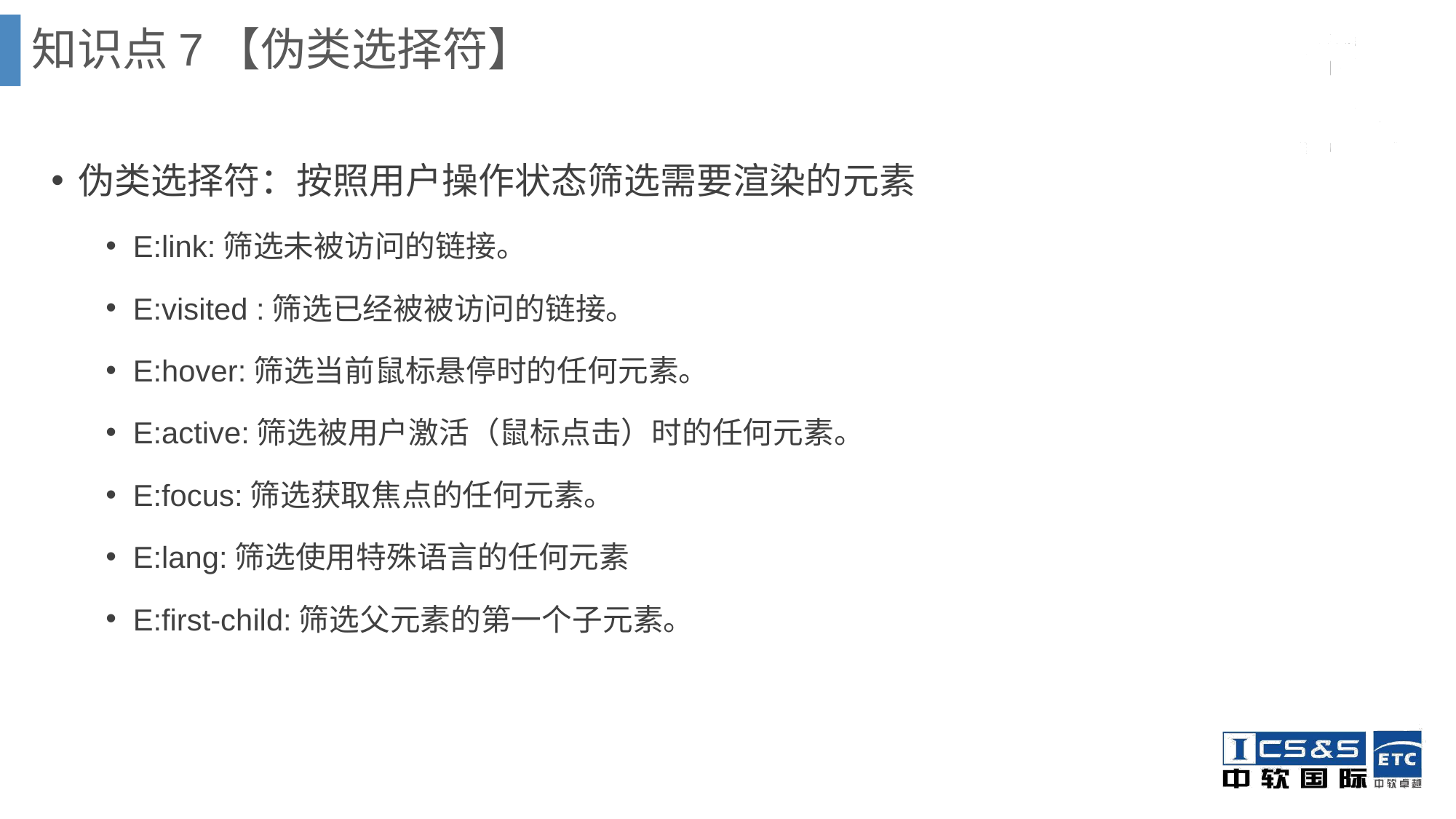

知识点7【伪类选择符】
伪类选择符：按照用户操作状态筛选需要渲染的元素
E:link:筛选未被访问的链接。
E:visited :筛选已经被被访问的链接。
E:hover:筛选当前鼠标悬停时的任何元素。
E:active:筛选被用户激活（鼠标点击）时的任何元素。
E:focus:筛选获取焦点的任何元素。
E:lang:筛选使用特殊语言的任何元素
E:first-child:筛选父元素的第一个子元素。